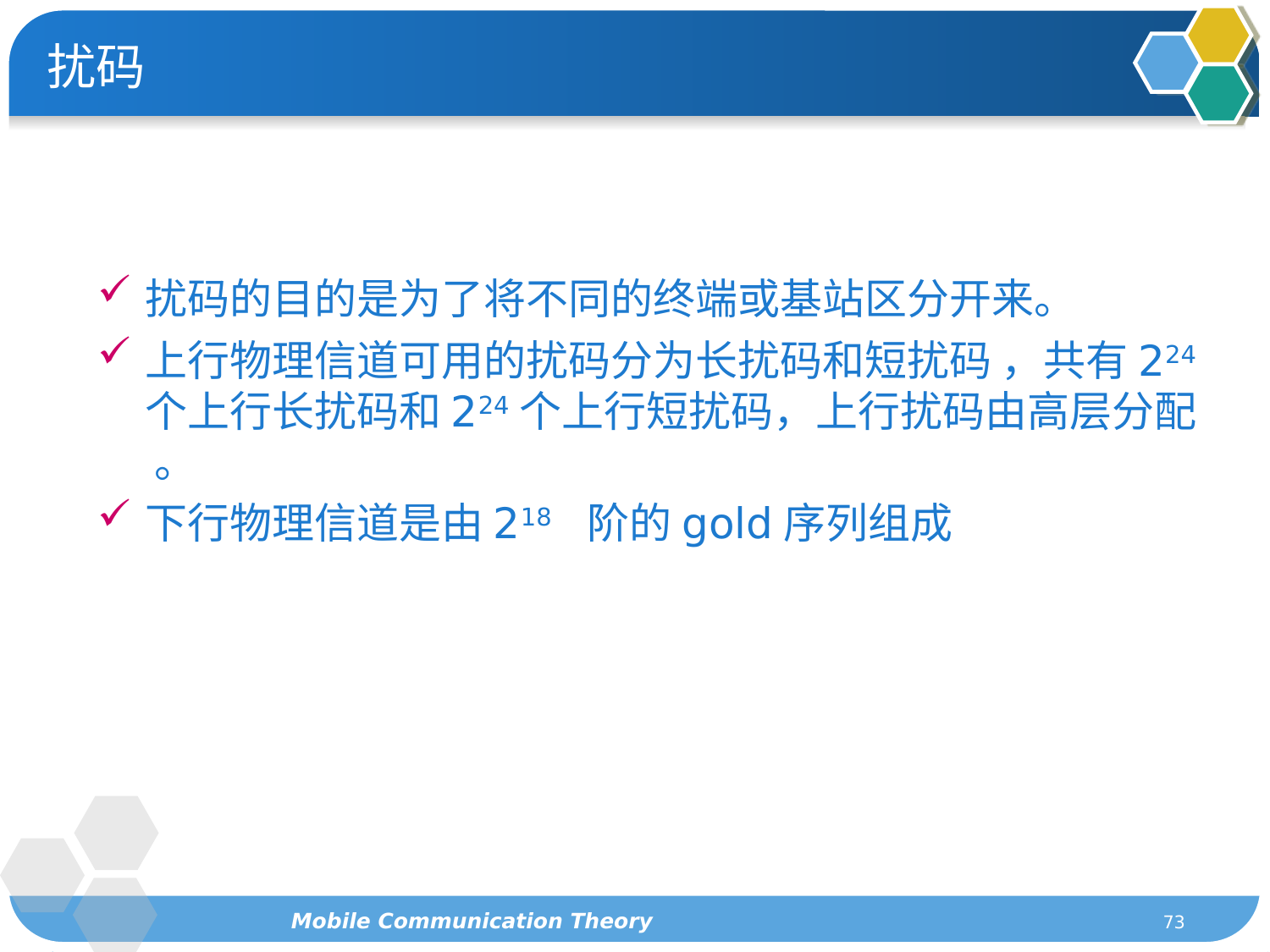

扰码
扰码的目的是为了将不同的终端或基站区分开来。
上行物理信道可用的扰码分为长扰码和短扰码 ，共有224个上行长扰码和224个上行短扰码，上行扰码由高层分配 。
下行物理信道是由218 阶的gold序列组成
Mobile Communication Theory